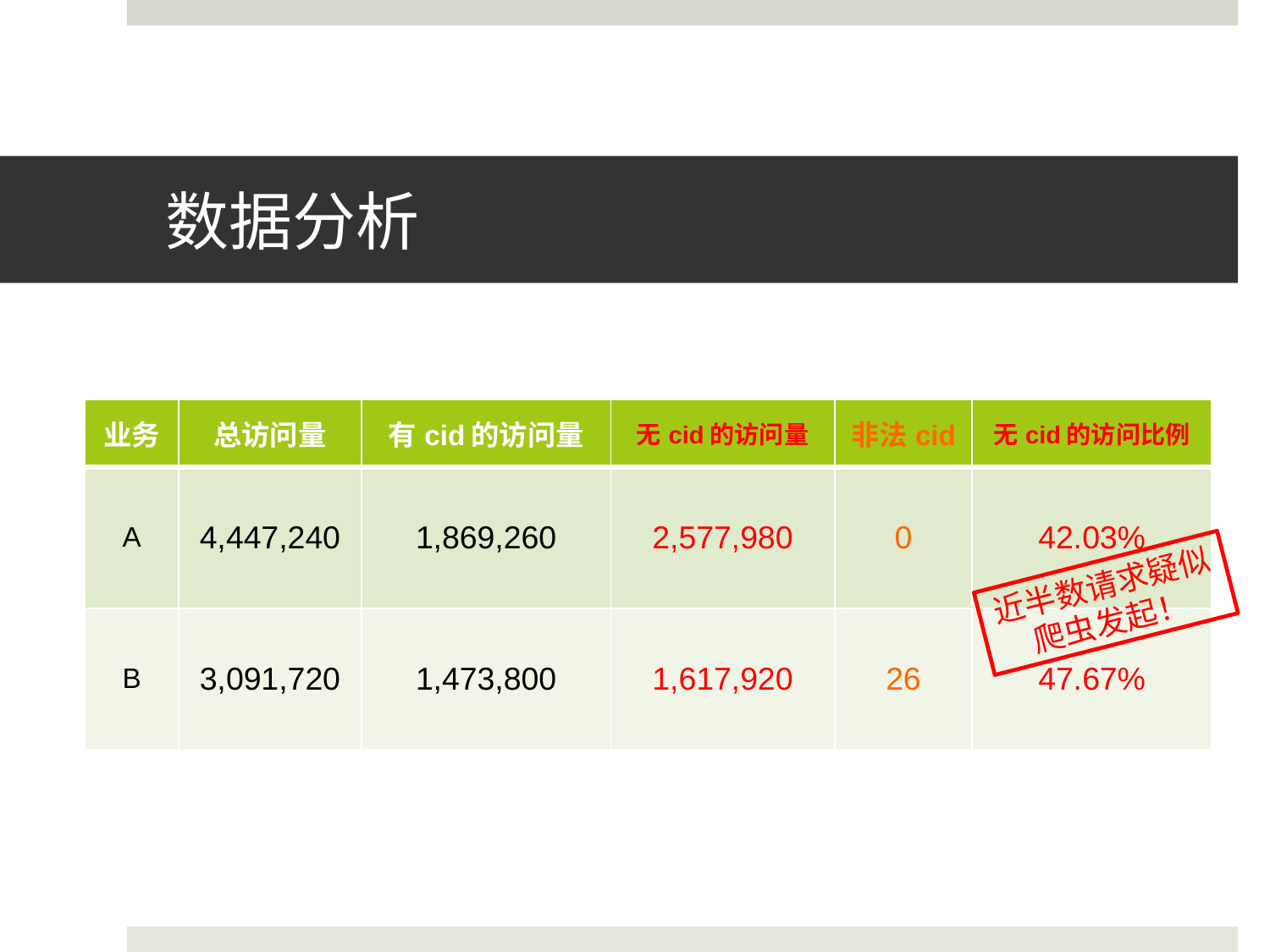

# 数据分析

| 业务 | 总访问量 | 有cid的访问量 | 无cid的访问量 | 非法cid | 无cid的访问比例 |
| --- | --- | --- | --- | --- | --- |
| A | 4,447,240 | 1,869,260 | 2,577,980 | 0 | 42.03% |
| B | 3,091,720 | 1,473,800 | 1,617,920 | 26 | 47.67% |
近半数请求疑似爬虫发起！